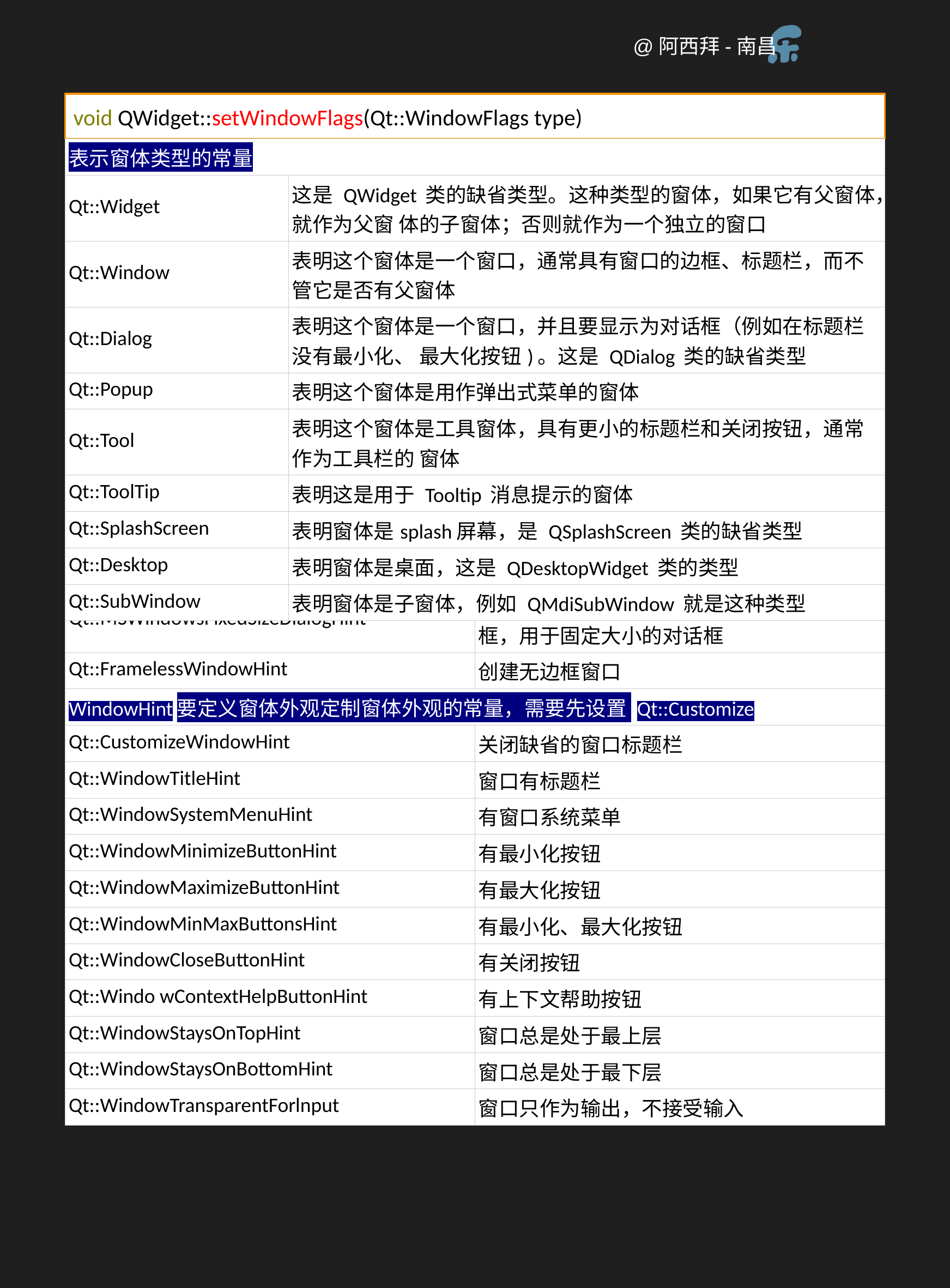

void QWidget::setWindowFlags(Qt::WindowFlags type)
| 表示窗体类型的常量 |  |
| --- | --- |
| Qt::Widget | 这是 QWidget 类的缺省类型。这种类型的窗体，如果它有父窗体，就作为父窗 体的子窗体；否则就作为一个独立的窗口 |
| Qt::Window | 表明这个窗体是一个窗口，通常具有窗口的边框、标题栏，而不管它是否有父窗体 |
| Qt::Dialog | 表明这个窗体是一个窗口，并且要显示为对话框（例如在标题栏没有最小化、 最大化按钮)。这是 QDialog 类的缺省类型 |
| Qt::Popup | 表明这个窗体是用作弹出式菜单的窗体 |
| Qt::Tool | 表明这个窗体是工具窗体，具有更小的标题栏和关闭按钮，通常作为工具栏的 窗体 |
| Qt::ToolTip | 表明这是用于 Tooltip 消息提示的窗体 |
| Qt::SplashScreen | 表明窗体是splash屏幕，是 QSplashScreen 类的缺省类型 |
| Qt::Desktop | 表明窗体是桌面，这是 QDesktopWidget 类的类型 |
| Qt::SubWindow | 表明窗体是子窗体，例如 QMdiSubWindow 就是这种类型 |
| 控制窗体显示效果的常量 |  |
| --- | --- |
| Qt::MSWindowsFixedSizeDialogHint | 在 Windows 平台上，使窗口具有更窄的边框，用于固定大小的对话框 |
| Qt::FramelessWindowHint | 创建无边框窗口 |
| WindowHint要定义窗体外观定制窗体外观的常量，需要先设置 Qt::Customize |  |
| Qt::CustomizeWindowHint | 关闭缺省的窗口标题栏 |
| Qt::WindowTitleHint | 窗口有标题栏 |
| Qt::WindowSystemMenuHint | 有窗口系统菜单 |
| Qt::WindowMinimizeButtonHint | 有最小化按钮 |
| Qt::WindowMaximizeButtonHint | 有最大化按钮 |
| Qt::WindowMinMaxButtonsHint | 有最小化、最大化按钮 |
| Qt::WindowCloseButtonHint | 有关闭按钮 |
| Qt::Windo wContextHelpButtonHint | 有上下文帮助按钮 |
| Qt::WindowStaysOnTopHint | 窗口总是处于最上层 |
| Qt::WindowStaysOnBottomHint | 窗口总是处于最下层 |
| Qt::WindowTransparentForlnput | 窗口只作为输出，不接受输入 |